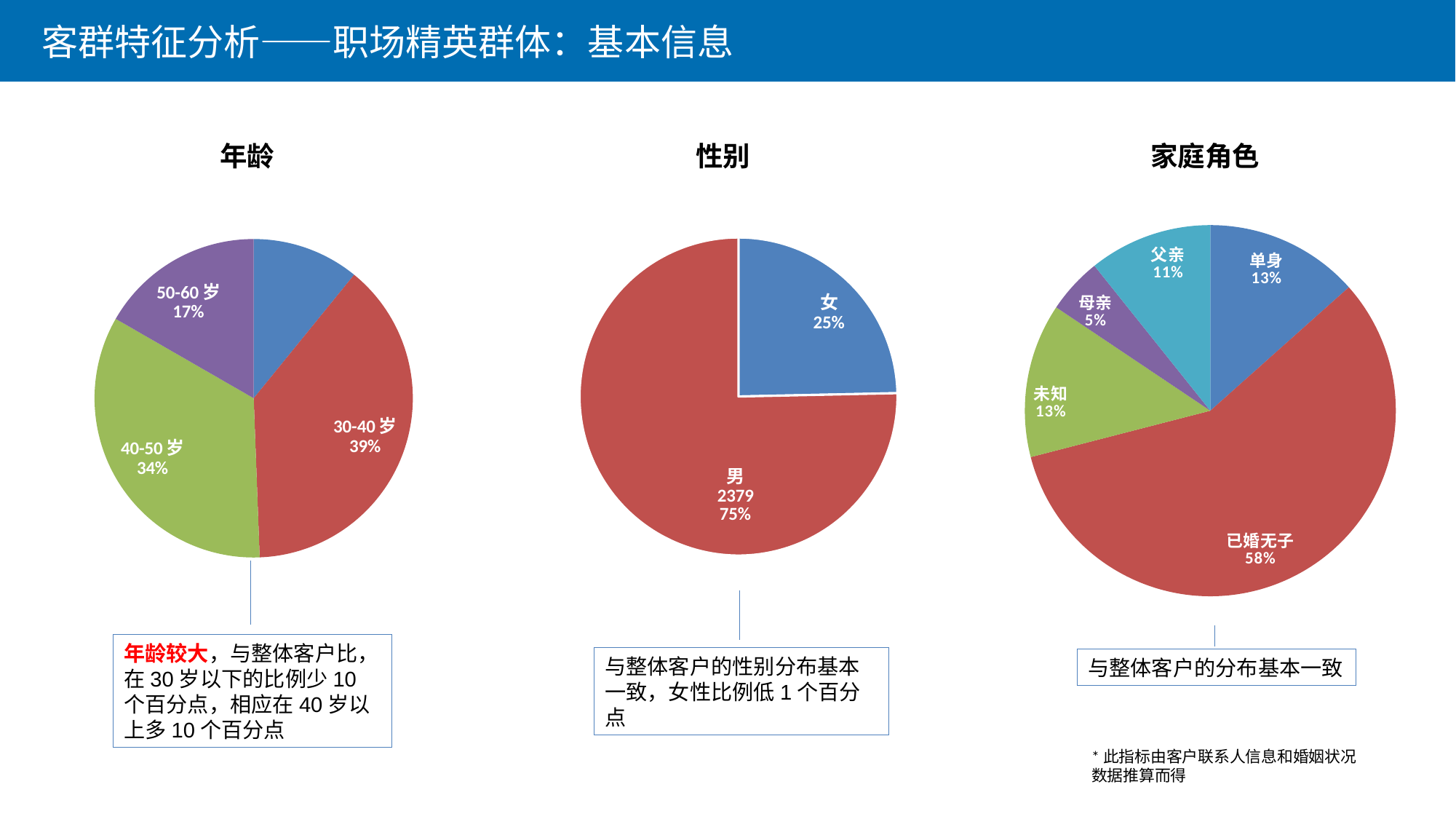

客群特征分析——职场精英群体：基本信息
年龄
性别
家庭角色

### Chart

| Category | 客户数 |
|---|---|
| 20-30岁 | 344.0 |
| 30-40岁 | 1219.0 |
| 40-50岁 | 1073.0 |
| 50-60岁 | 528.0 |

### Chart

| Category |
|---|

### Chart

| Category |  |
|---|---|
| 单身 | 425.0 |
| 已婚无子 | 1822.0 |
| 未知 | 425.0 |
| 母亲 | 154.0 |
| 父亲 | 340.0 |

### Chart

| Category |
|---|

### Chart

| Category |  |
|---|---|
| 女 | 779.0 |
| 男 | 2379.0 |
年龄较大，与整体客户比，在30岁以下的比例少10个百分点，相应在40岁以上多10个百分点
与整体客户的性别分布基本一致，女性比例低1个百分点
与整体客户的分布基本一致
*此指标由客户联系人信息和婚姻状况数据推算而得